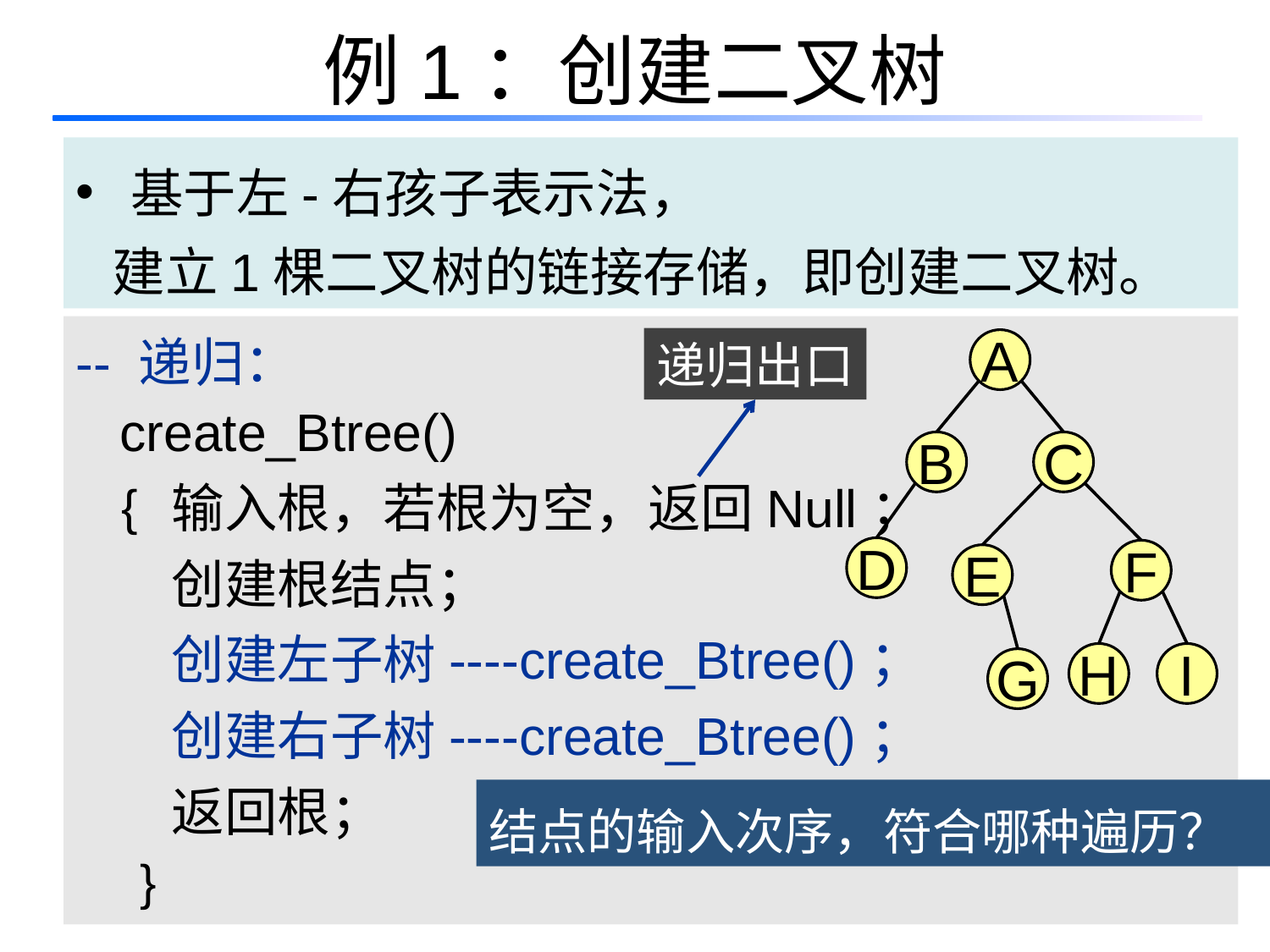

# 例1：创建二叉树

 基于左-右孩子表示法，
  建立1棵二叉树的链接存储，即创建二叉树。
-- 递归：
   create_Btree()
       输入根，若根为空，返回Null；
       创建根结点；
       创建左子树----create_Btree()；
       创建右子树----create_Btree()；
       返回根；

递归出口
A
B
C
 {
D
F
E
H
I
G
结点的输入次序，符合哪种遍历？
}